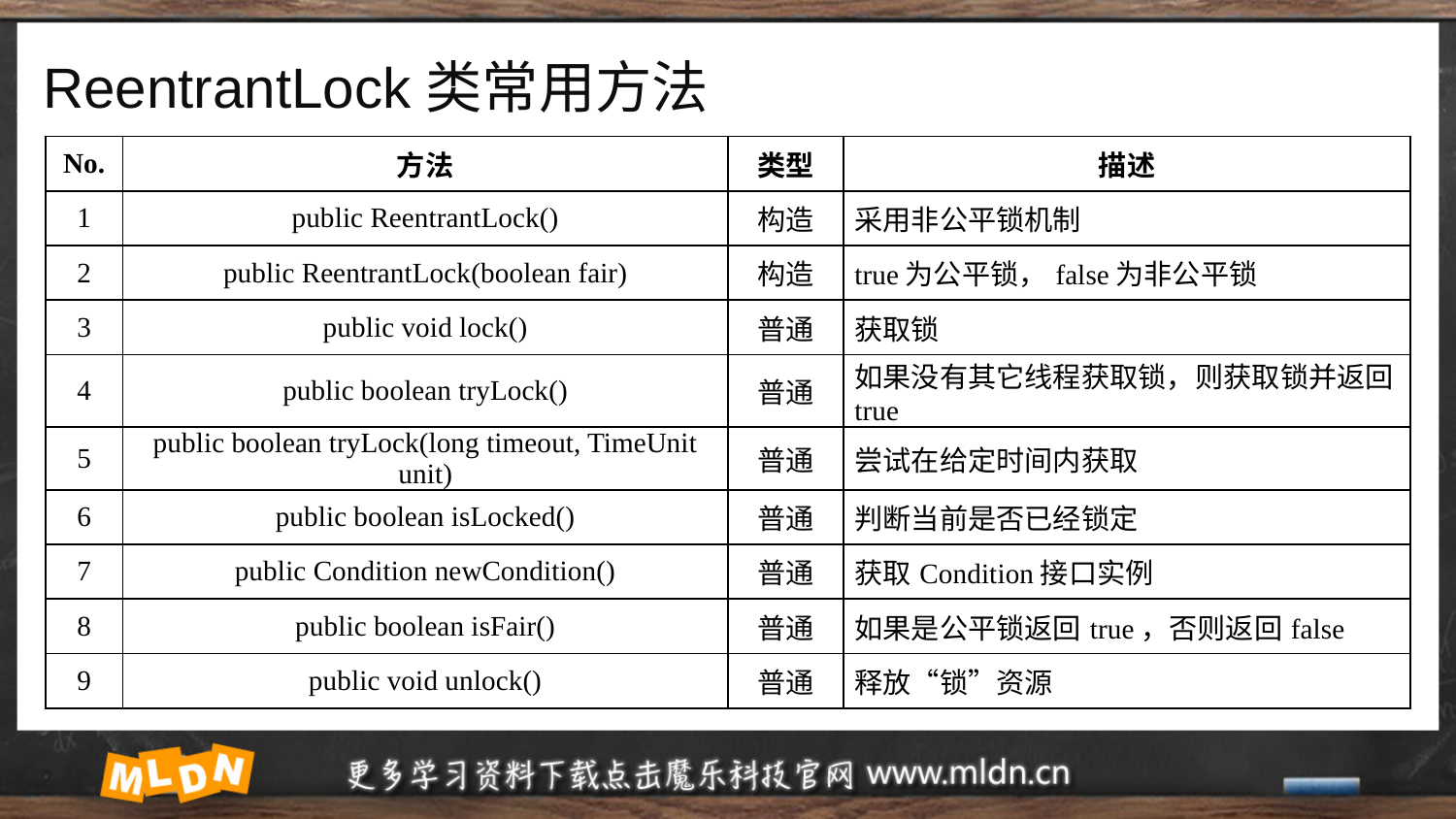

# ReentrantLock类常用方法
| No. | 方法 | 类型 | 描述 |
| --- | --- | --- | --- |
| 1 | public ReentrantLock() | 构造 | 采用非公平锁机制 |
| 2 | public ReentrantLock​(boolean fair) | 构造 | true为公平锁，false为非公平锁 |
| 3 | public void lock() | 普通 | 获取锁 |
| 4 | public boolean tryLock() | 普通 | 如果没有其它线程获取锁，则获取锁并返回true |
| 5 | public boolean tryLock(long timeout, TimeUnit unit) | 普通 | 尝试在给定时间内获取 |
| 6 | public boolean isLocked() | 普通 | 判断当前是否已经锁定 |
| 7 | public Condition newCondition() | 普通 | 获取Condition接口实例 |
| 8 | public boolean isFair() | 普通 | 如果是公平锁返回true，否则返回false |
| 9 | public void unlock() | 普通 | 释放“锁”资源 |